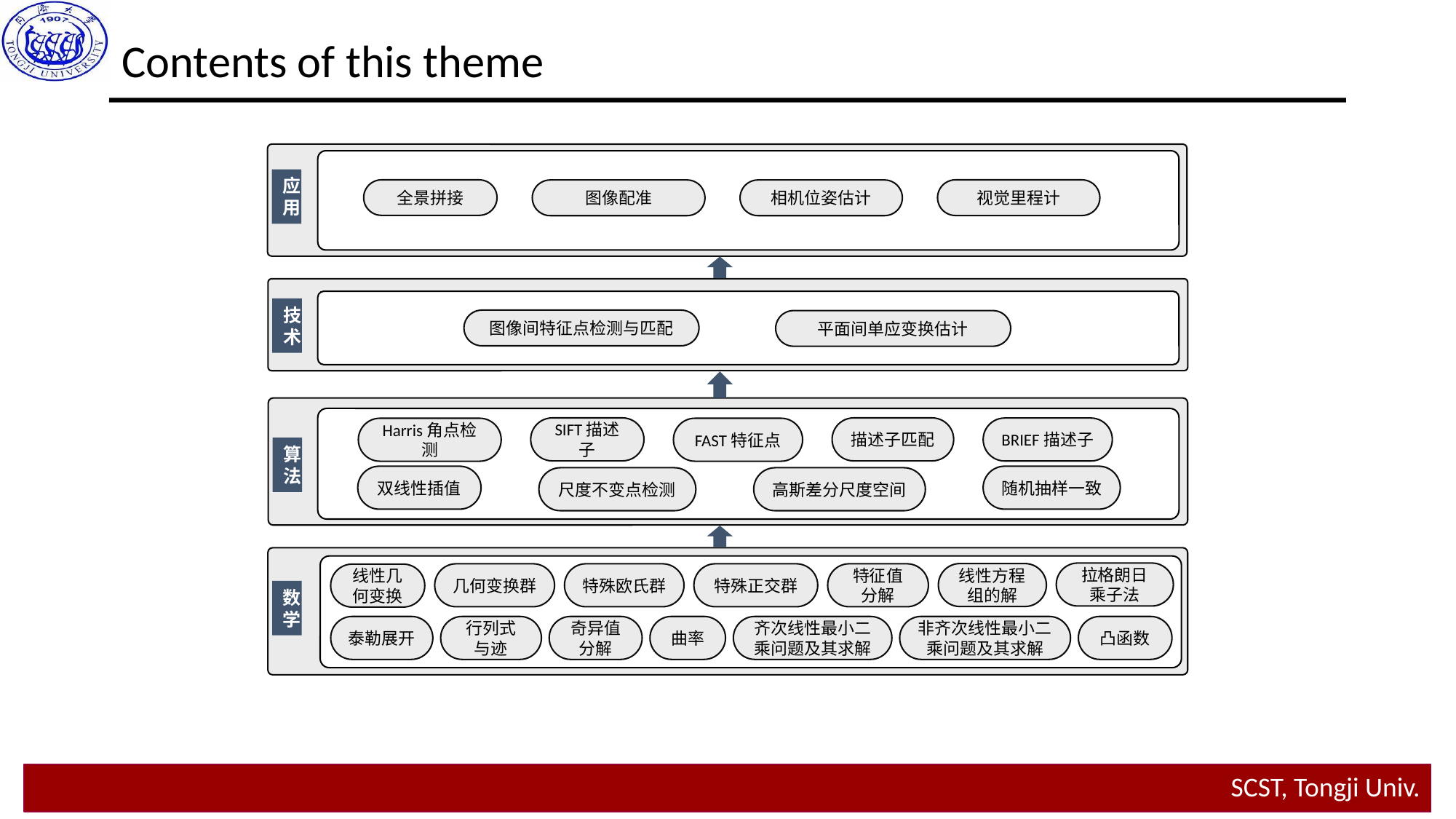

Contents of this theme

应用
全景拼接
视觉里程计
图像配准
相机位姿估计

技术
图像间特征点检测与匹配
平面间单应变换估计

SIFT描述子
描述子匹配
BRIEF描述子
FAST特征点
Harris角点检测
算法
双线性插值
随机抽样一致
尺度不变点检测
高斯差分尺度空间

拉格朗日乘子法
线性方程组的解
几何变换群
特殊欧氏群
特殊正交群
特征值分解
线性几何变换
数学
泰勒展开
行列式与迹
奇异值分解
曲率
齐次线性最小二乘问题及其求解
非齐次线性最小二乘问题及其求解
凸函数